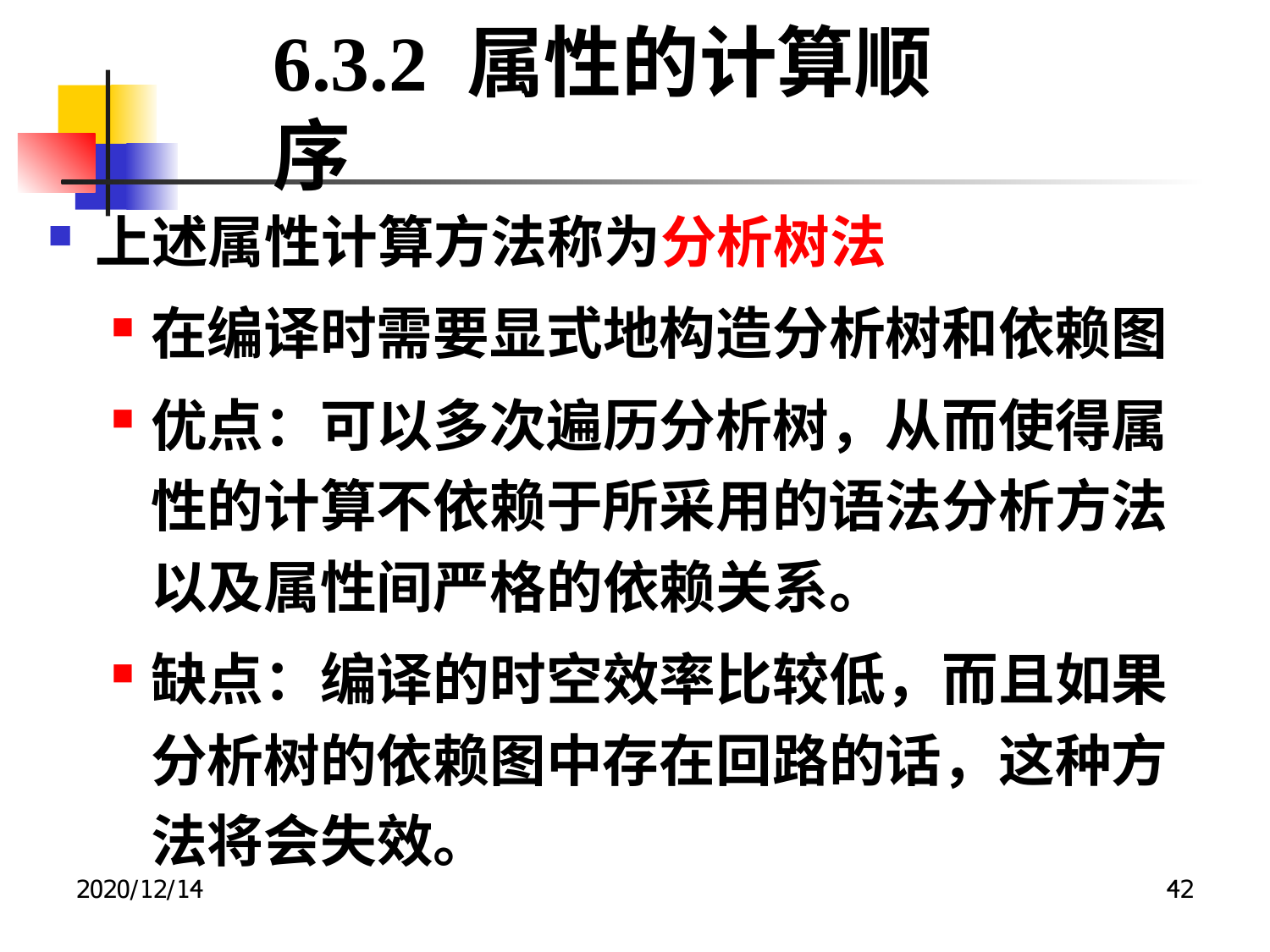

6.3.2 属性的计算顺序
上述属性计算方法称为分析树法
在编译时需要显式地构造分析树和依赖图
优点：可以多次遍历分析树，从而使得属性的计算不依赖于所采用的语法分析方法以及属性间严格的依赖关系。
缺点：编译的时空效率比较低，而且如果分析树的依赖图中存在回路的话，这种方法将会失效。
2020/12/14
42